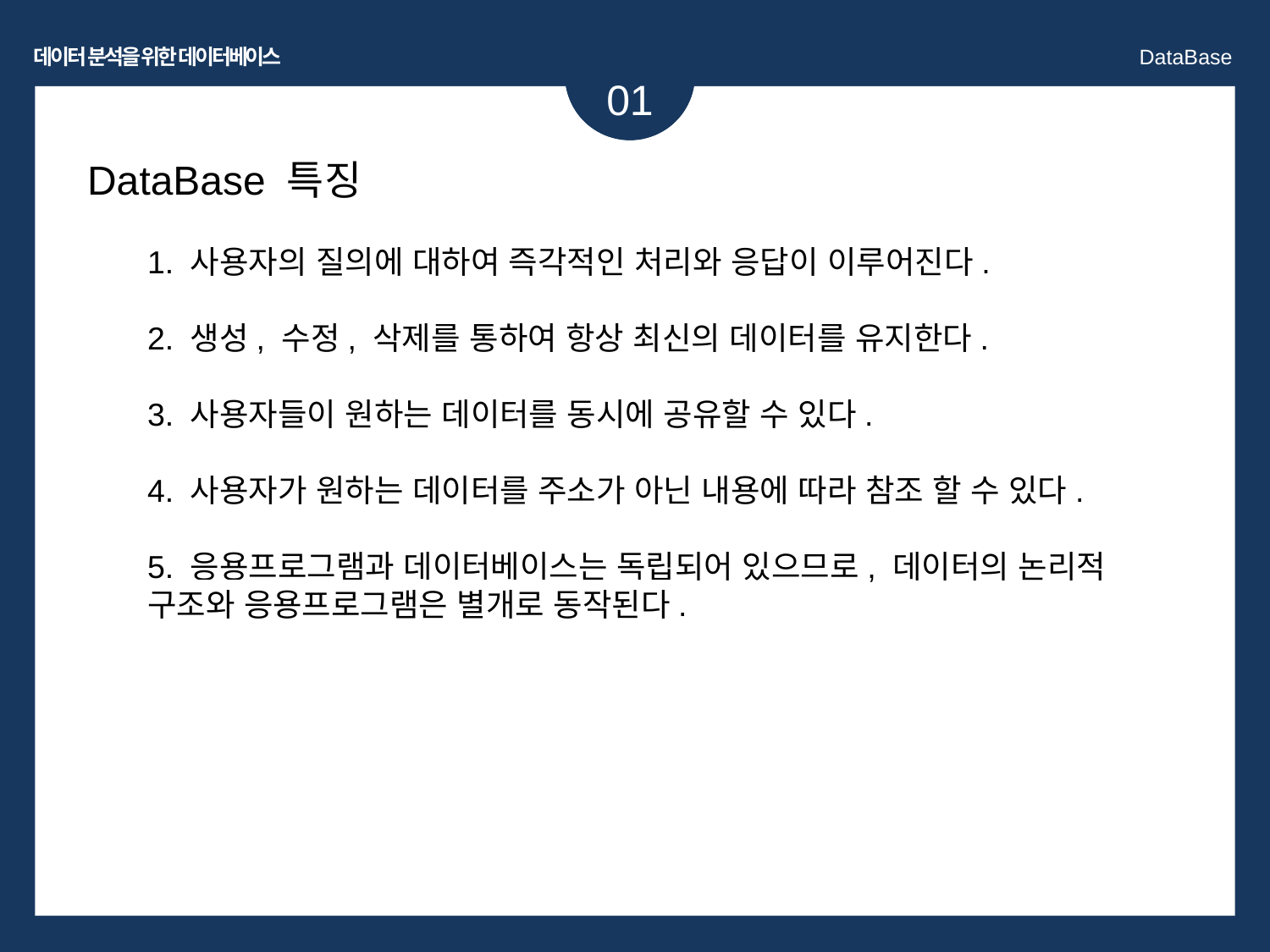

데이터 분석을 위한 데이터베이스
DataBase
01
DataBase 특징
1. 사용자의 질의에 대하여 즉각적인 처리와 응답이 이루어진다.

2. 생성, 수정, 삭제를 통하여 항상 최신의 데이터를 유지한다.

3. 사용자들이 원하는 데이터를 동시에 공유할 수 있다.

4. 사용자가 원하는 데이터를 주소가 아닌 내용에 따라 참조 할 수 있다.

5. 응용프로그램과 데이터베이스는 독립되어 있으므로, 데이터의 논리적 구조와 응용프로그램은 별개로 동작된다.